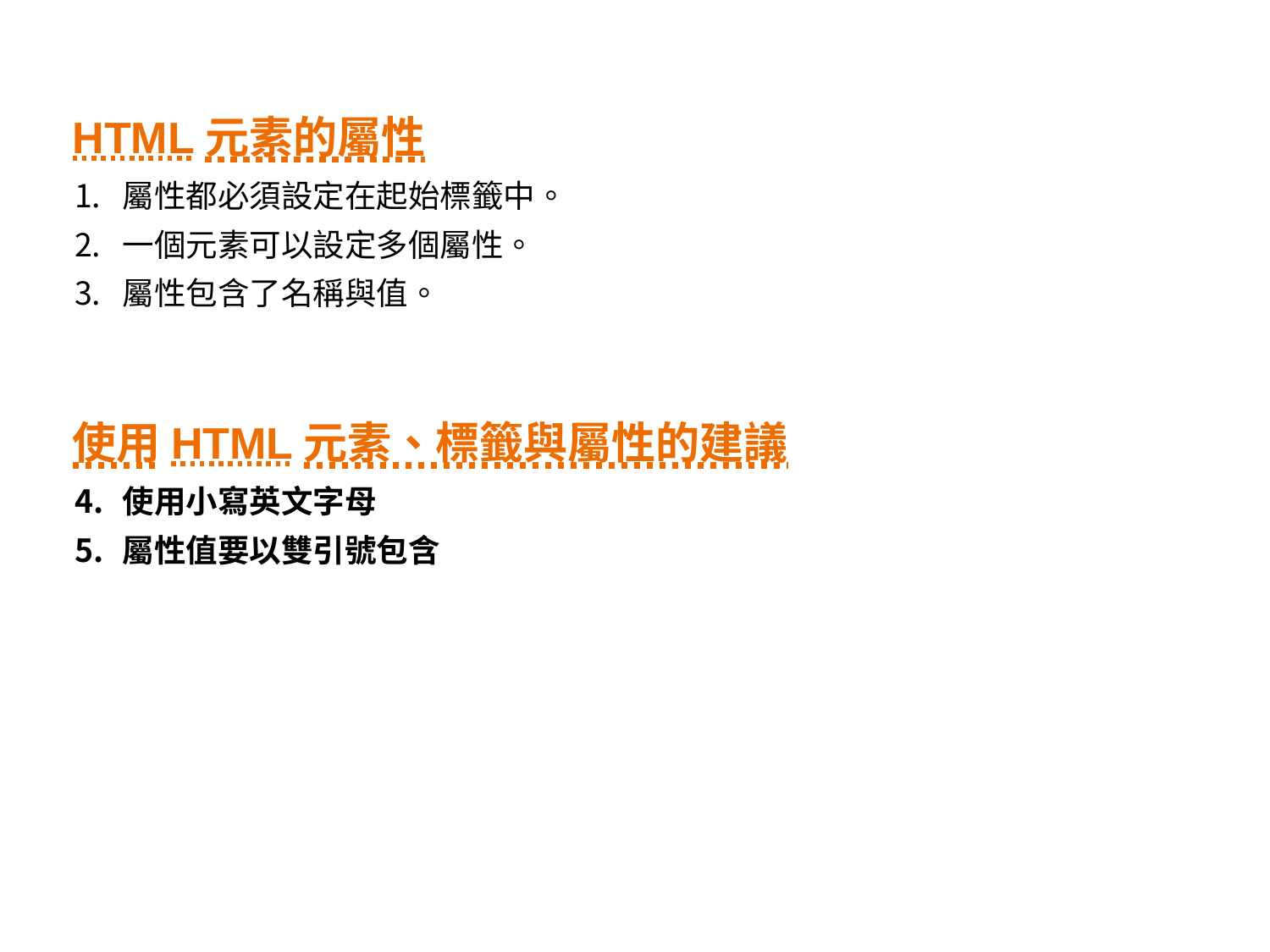

HTML元素的屬性
屬性都必須設定在起始標籤中。
一個元素可以設定多個屬性。
屬性包含了名稱與值。

使用HTML元素、標籤與屬性的建議
使用小寫英文字母
屬性值要以雙引號包含